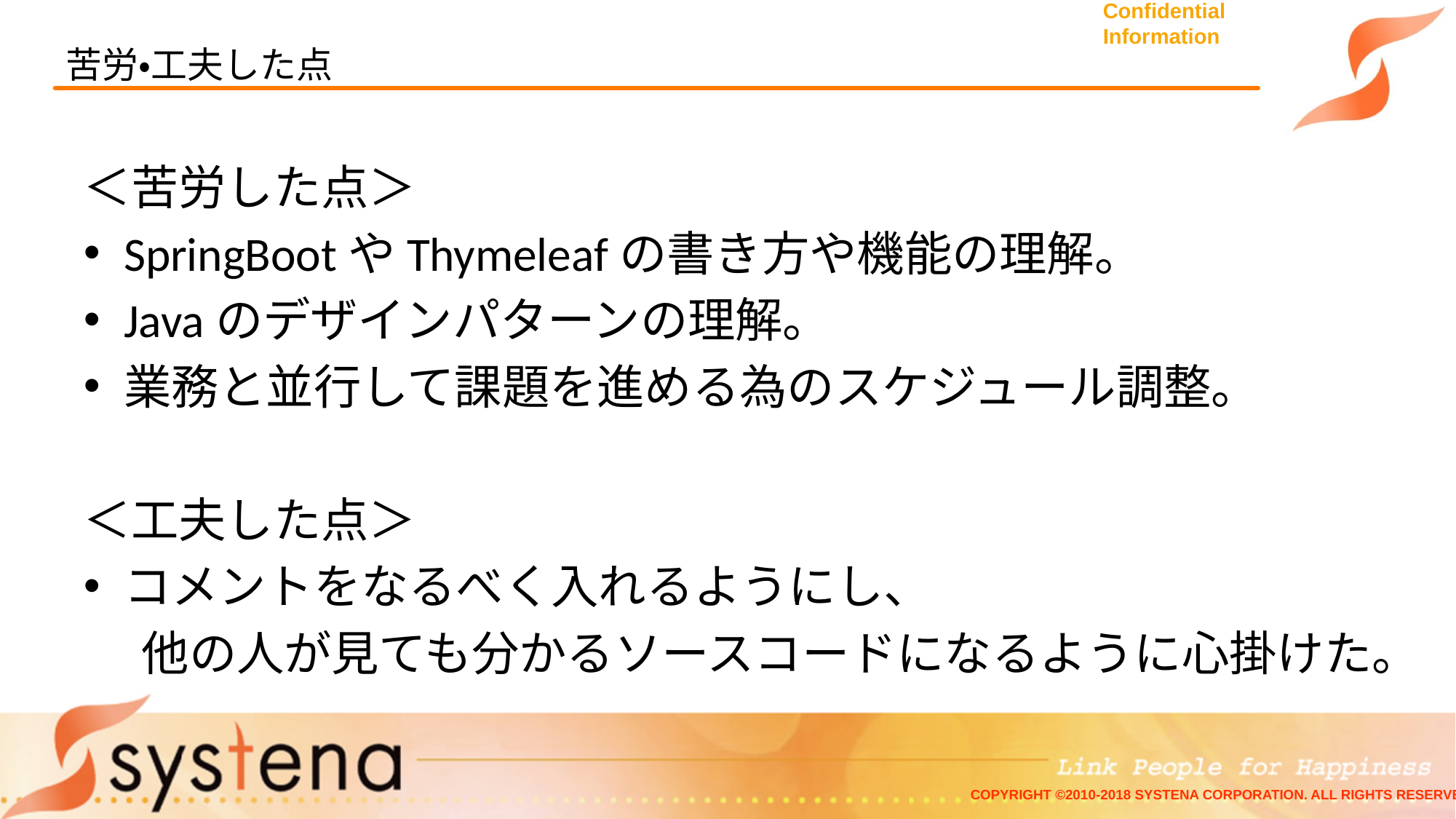

# 苦労・工夫した点
＜苦労した点＞
SpringBootやThymeleafの書き方や機能の理解。
Javaのデザインパターンの理解。
業務と並行して課題を進める為のスケジュール調整。

＜工夫した点＞
コメントをなるべく入れるようにし、
　 他の人が見ても分かるソースコードになるように心掛けた。